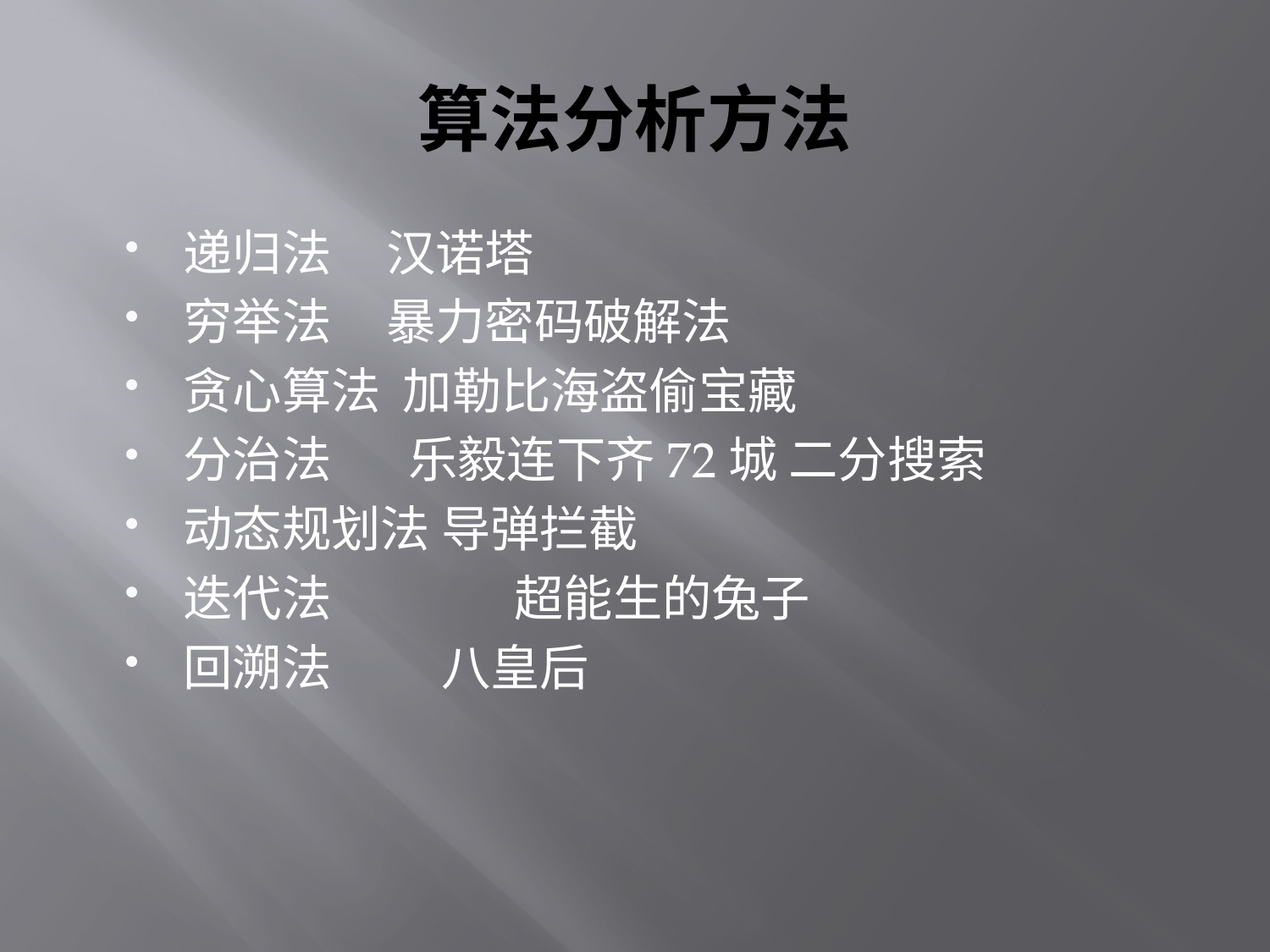

# 算法分析方法

递归法     汉诺塔
穷举法     暴力密码破解法
贪心算法  加勒比海盗偷宝藏
分治法       乐毅连下齐72城 二分搜索
动态规划法 导弹拦截
迭代法	       超能生的兔子
回溯法          八皇后